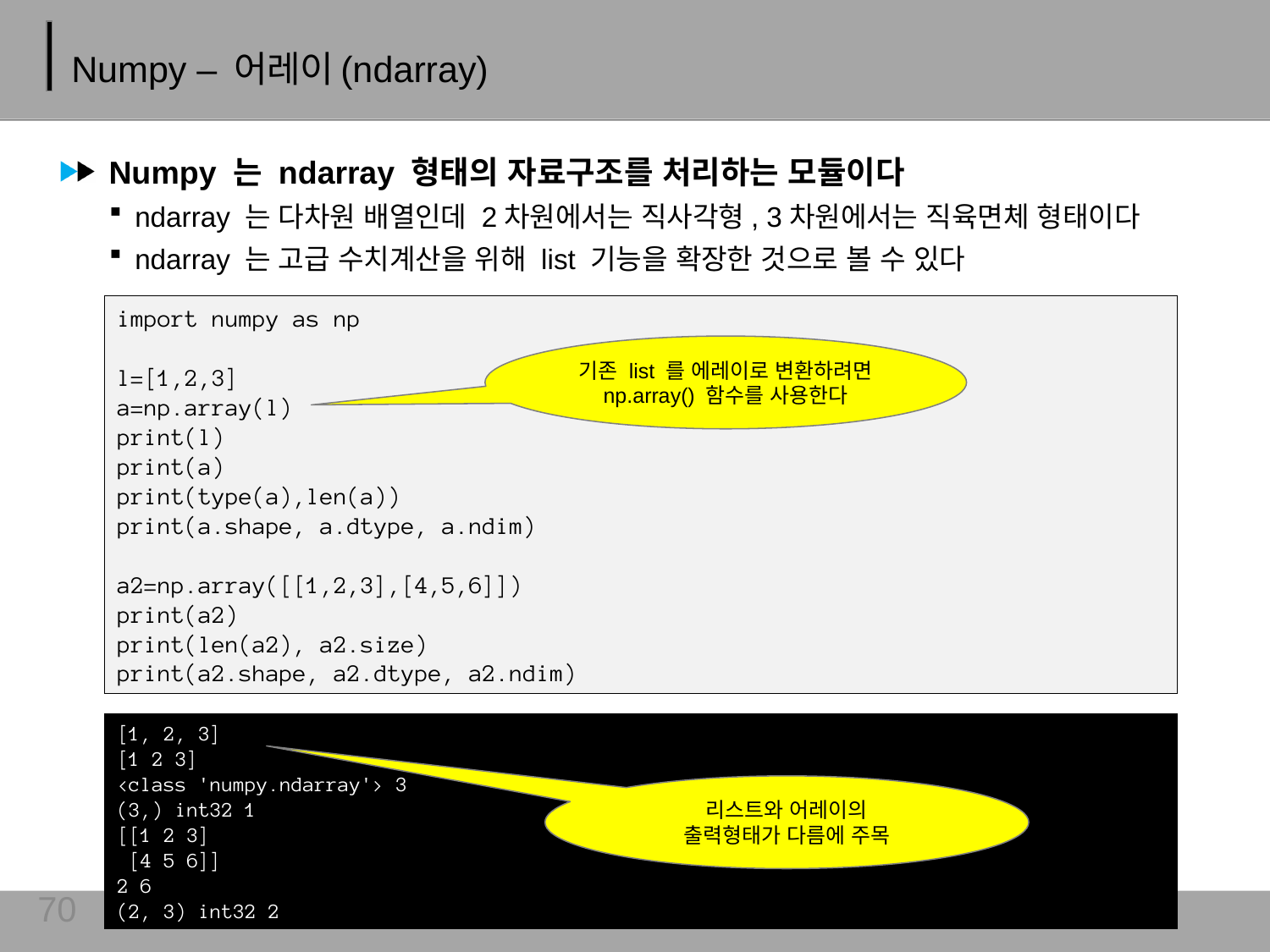

# Numpy – 어레이(ndarray)
Numpy 는 ndarray 형태의 자료구조를 처리하는 모듈이다
ndarray 는 다차원 배열인데 2차원에서는 직사각형, 3차원에서는 직육면체 형태이다
ndarray 는 고급 수치계산을 위해 list 기능을 확장한 것으로 볼 수 있다
import numpy as np

l=[1,2,3]
a=np.array(l)
print(l)
print(a)
print(type(a),len(a))
print(a.shape, a.dtype, a.ndim)

a2=np.array([[1,2,3],[4,5,6]])
print(a2)
print(len(a2), a2.size)
print(a2.shape, a2.dtype, a2.ndim)
기존 list 를 에레이로 변환하려면
np.array() 함수를 사용한다
[1, 2, 3]
[1 2 3]
<class 'numpy.ndarray'> 3
(3,) int32 1
[[1 2 3]
 [4 5 6]]
2 6
(2, 3) int32 2
리스트와 어레이의
출력형태가 다름에 주목
70